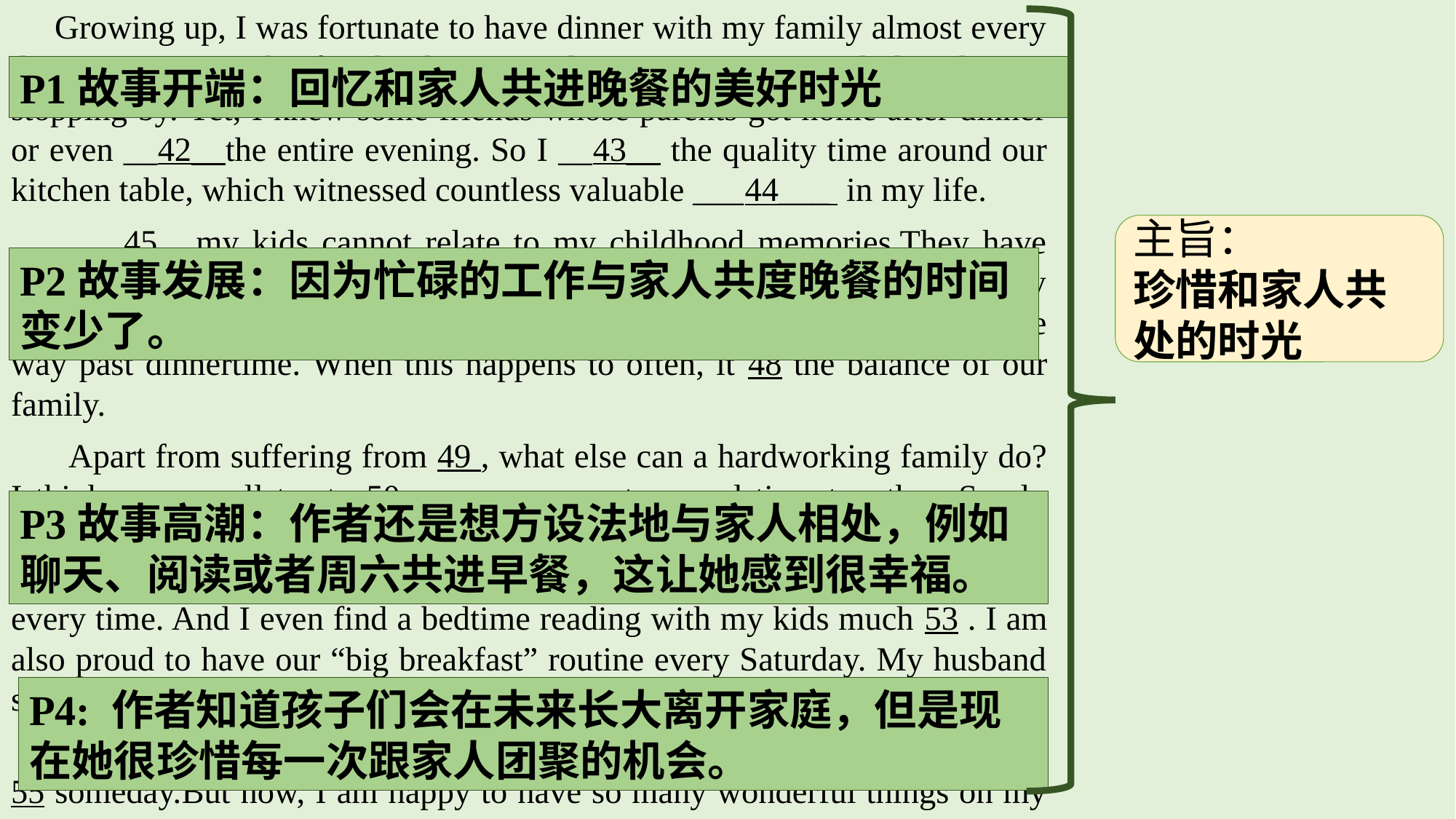

Growing up, I was fortunate to have dinner with my family almost every day. Sometimes, the family dinner circle ___41____ to include relatives stopping by. Yet, I knew some friends whose parents got home after dinner or even __42__the entire evening. So I __43__ the quality time around our kitchen table, which witnessed countless valuable ___44___  in my life.
      __45_, my kids cannot relate to my childhood memories.They have been left to 46 with baby sitters more times than I would like to admit. My husband and I have 47careers. And we often end up staying at the office way past dinnertime. When this happens to often, it 48 the balance of our family.
      Apart from suffering from 49 , what else can a hardworking family do? I think we can all try to 50 our own ways to spend time together, Surely there are days when I’m too busy to share a meal with my family. But I would make efforts to 51 and chat later that day, 52 setting aside cellphones every time. And I even find a bedtime reading with my kids much 53 . I am also proud to have our “big breakfast” routine every Saturday. My husband serves as the head chef, and my younger son 54 him to make the breakfast.
      I am aware that my sons are growing up quickly and will be out of the 55 someday.But now, I am happy to have so many wonderful things on my plate.

P1故事开端：回忆和家人共进晚餐的美好时光
主旨：
珍惜和家人共处的时光
P2故事发展：因为忙碌的工作与家人共度晚餐的时间变少了。
P3故事高潮：作者还是想方设法地与家人相处，例如聊天、阅读或者周六共进早餐，这让她感到很幸福。
P4: 作者知道孩子们会在未来长大离开家庭，但是现在她很珍惜每一次跟家人团聚的机会。